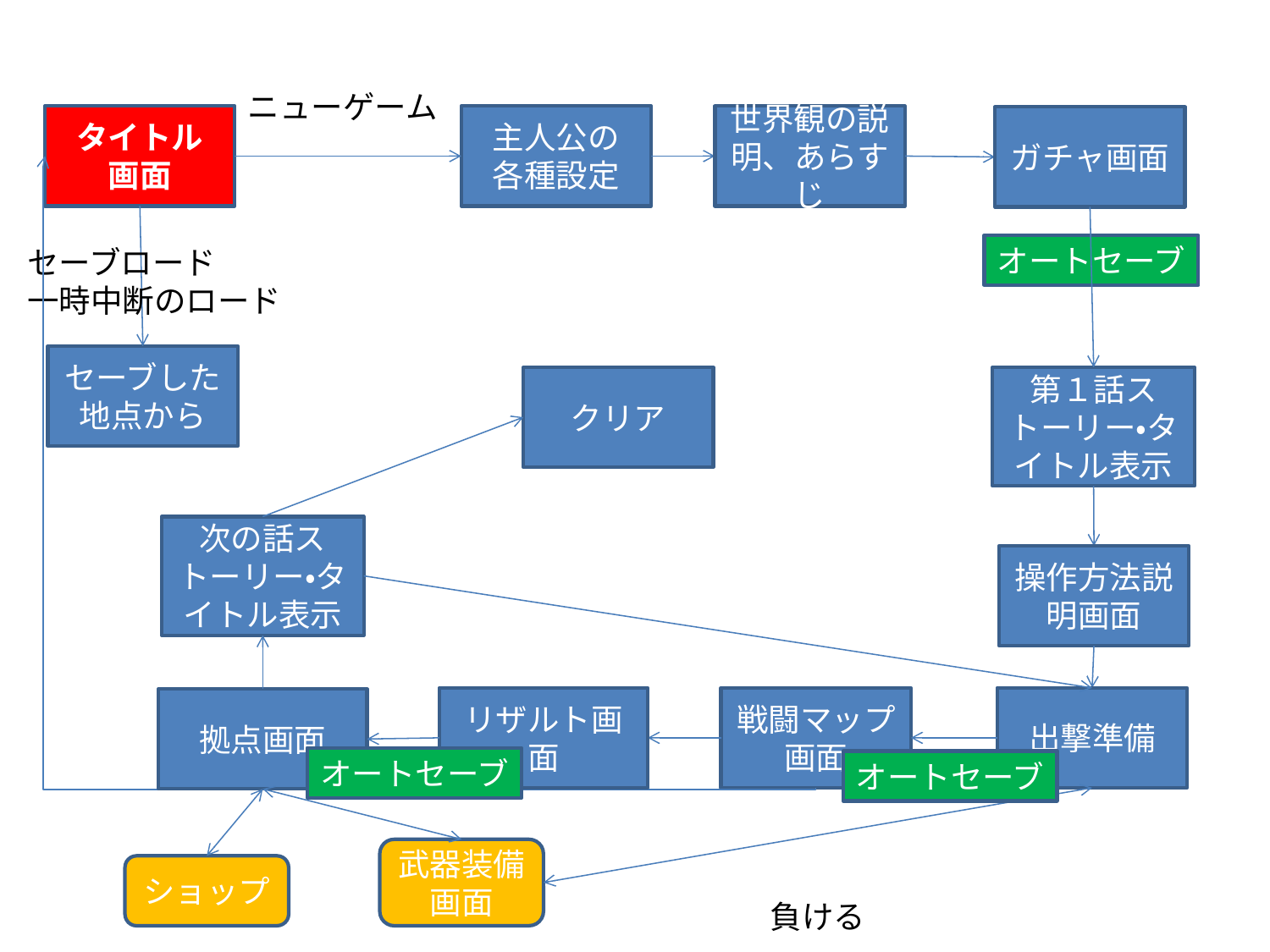

ニューゲーム
タイトル
画面
世界観の説明、あらすじ
主人公の
各種設定
ガチャ画面
オートセーブ
セーブロード
一時中断のロード
セーブした地点から
クリア
第１話ストーリー・タイトル表示
次の話ストーリー・タイトル表示
操作方法説明画面
リザルト画面
戦闘マップ画面
出撃準備
拠点画面
オートセーブ
オートセーブ
武器装備画面
ショップ
負ける